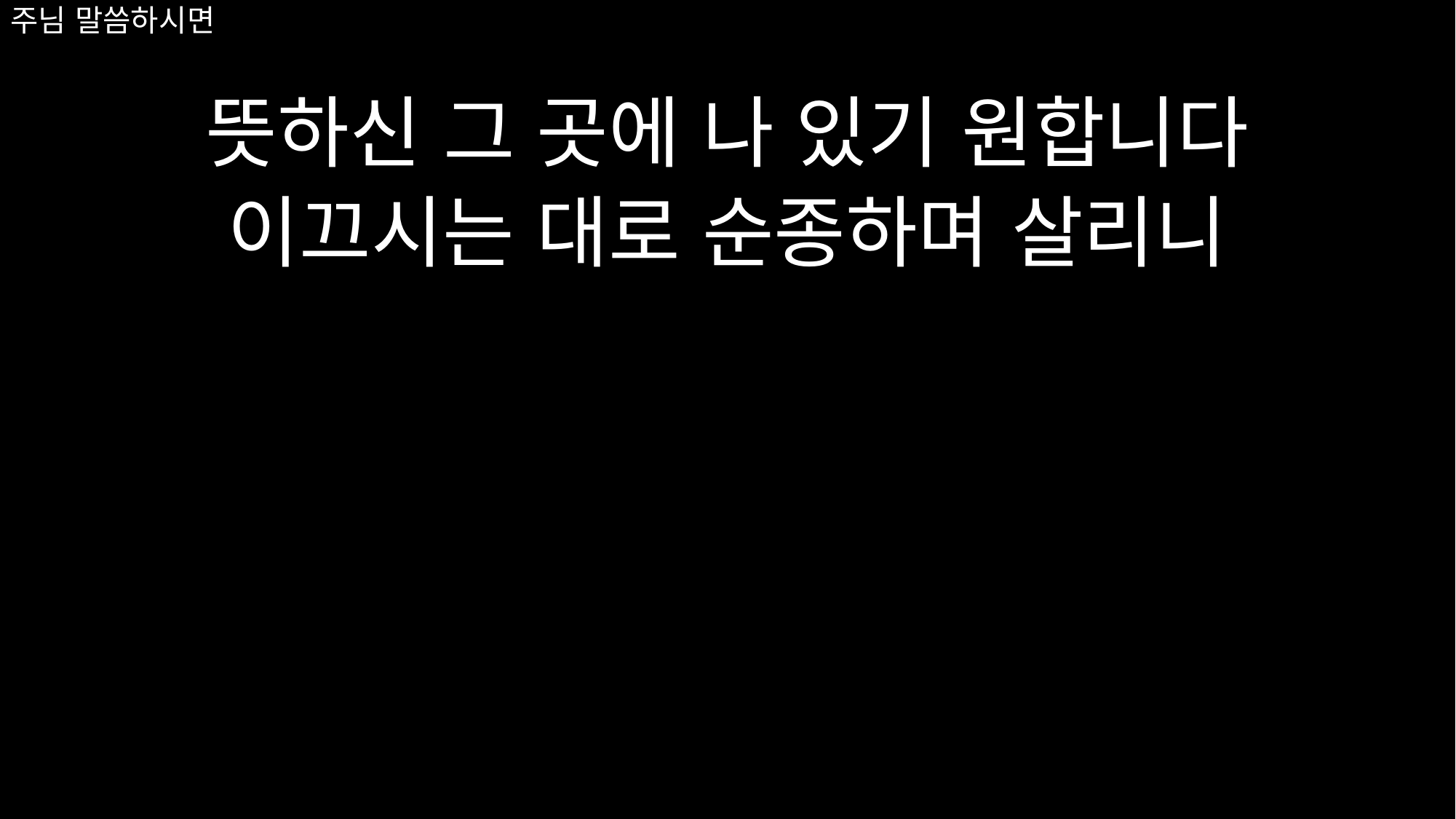

# 주님 말씀하시면
뜻하신 그 곳에 나 있기 원합니다
이끄시는 대로 순종하며 살리니